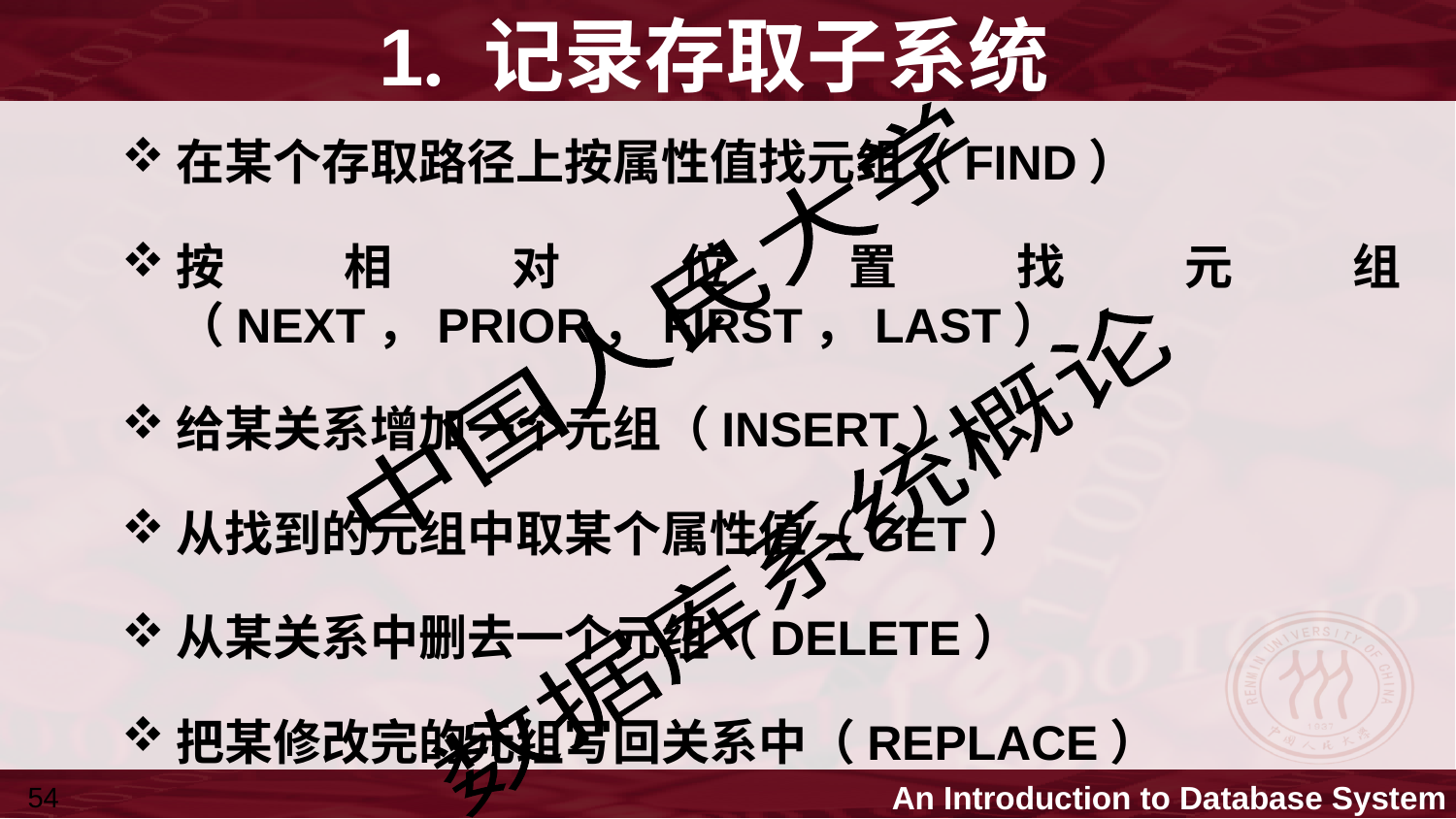

# 1. 记录存取子系统
在某个存取路径上按属性值找元组（FIND）
按相对位置找元组（NEXT，PRIOR，FIRST，LAST）
给某关系增加一个元组（INSERT）
从找到的元组中取某个属性值（GET）
从某关系中删去一个元组（DELETE）
把某修改完的元组写回关系中（REPLACE）
54